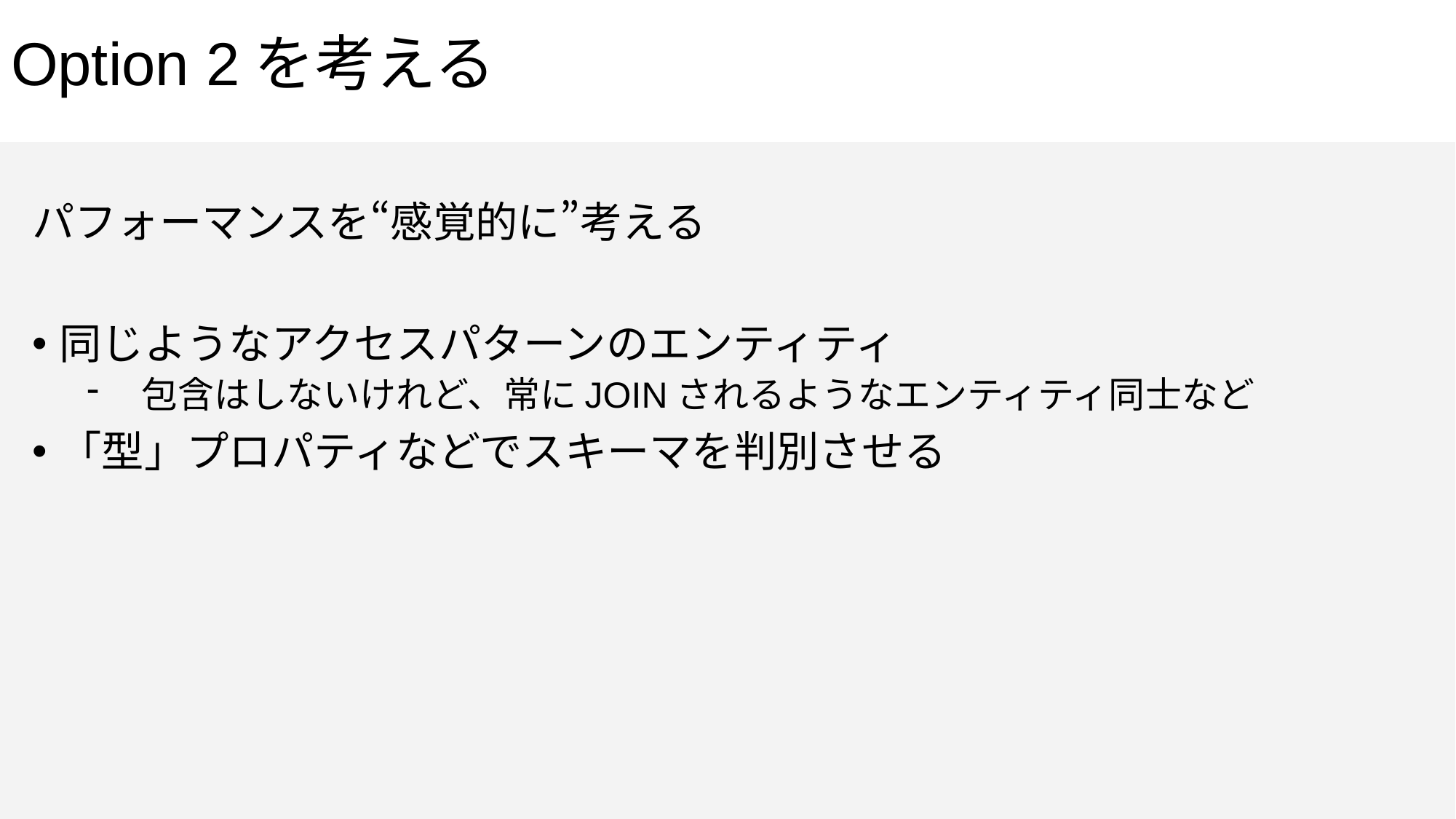

# Option 2を考える
パフォーマンスを“感覚的に”考える

同じようなアクセスパターンのエンティティ
包含はしないけれど、常にJOINされるようなエンティティ同士など
「型」プロパティなどでスキーマを判別させる